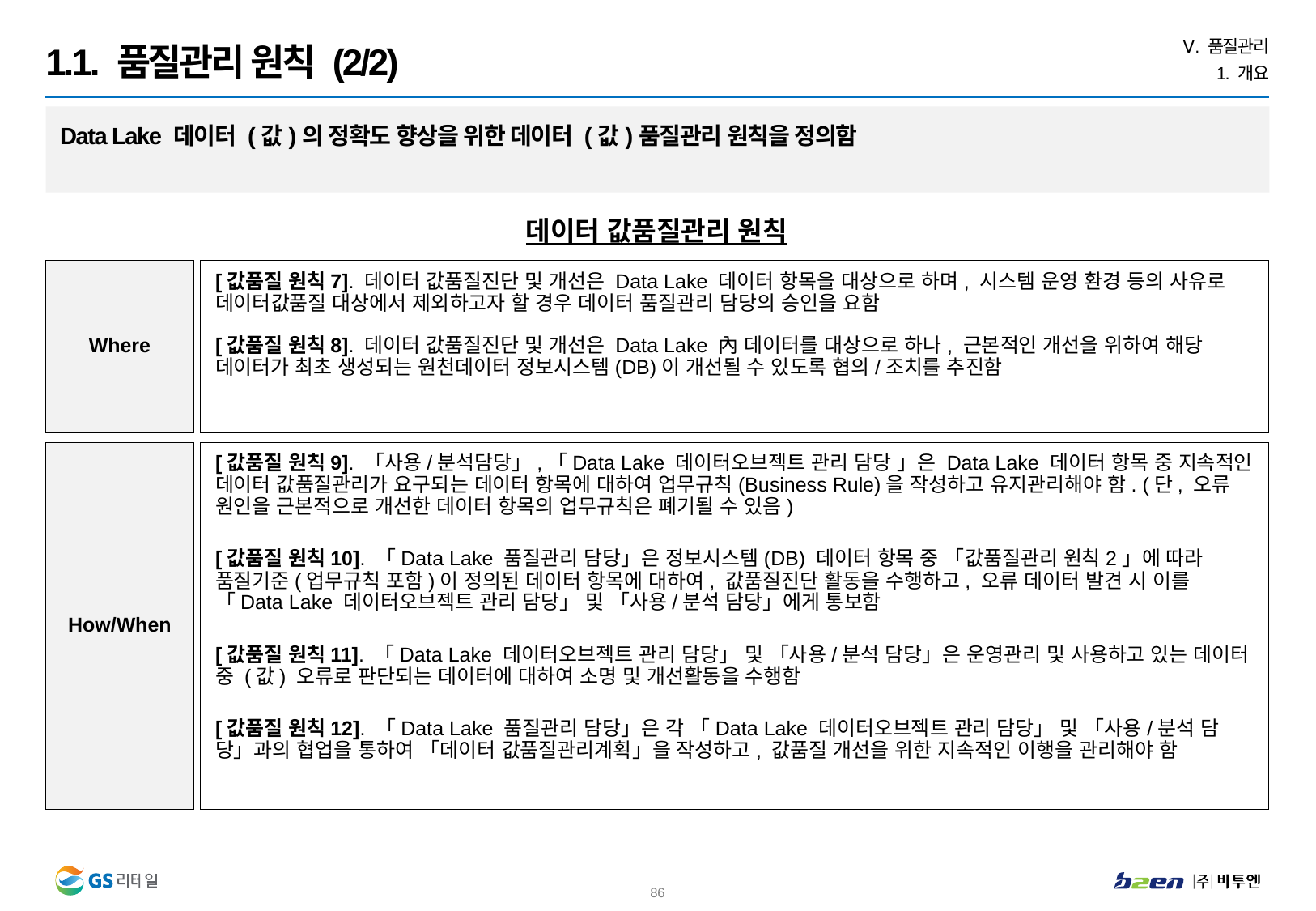

Ⅴ. 품질관리
1. 개요
1.1. 품질관리 원칙 (2/2)
Data Lake 데이터 (값)의 정확도 향상을 위한 데이터 (값)품질관리 원칙을 정의함
데이터 값품질관리 원칙
Where

[값품질 원칙7]. 데이터 값품질진단 및 개선은 Data Lake 데이터 항목을 대상으로 하며, 시스템 운영 환경 등의 사유로 데이터값품질 대상에서 제외하고자 할 경우 데이터 품질관리 담당의 승인을 요함
[값품질 원칙8]. 데이터 값품질진단 및 개선은 Data Lake 內 데이터를 대상으로 하나, 근본적인 개선을 위하여 해당 데이터가 최초 생성되는 원천데이터 정보시스템(DB)이 개선될 수 있도록 협의/조치를 추진함
How/When

[값품질 원칙9]. 「사용/분석담당」,「Data Lake 데이터오브젝트 관리 담당 」은 Data Lake 데이터 항목 중 지속적인 데이터 값품질관리가 요구되는 데이터 항목에 대하여 업무규칙(Business Rule)을 작성하고 유지관리해야 함. (단, 오류 원인을 근본적으로 개선한 데이터 항목의 업무규칙은 폐기될 수 있음)
[값품질 원칙10]. 「Data Lake 품질관리 담당」은 정보시스템(DB) 데이터 항목 중 「값품질관리 원칙2」에 따라 품질기준(업무규칙 포함)이 정의된 데이터 항목에 대하여, 값품질진단 활동을 수행하고, 오류 데이터 발견 시 이를 「Data Lake 데이터오브젝트 관리 담당」 및 「사용/분석 담당」에게 통보함
[값품질 원칙11]. 「Data Lake 데이터오브젝트 관리 담당」 및 「사용/분석 담당」은 운영관리 및 사용하고 있는 데이터 중 (값) 오류로 판단되는 데이터에 대하여 소명 및 개선활동을 수행함
[값품질 원칙12]. 「Data Lake 품질관리 담당」은 각 「Data Lake 데이터오브젝트 관리 담당」 및 「사용/분석 담당」과의 협업을 통하여 「데이터 값품질관리계획」을 작성하고, 값품질 개선을 위한 지속적인 이행을 관리해야 함
86